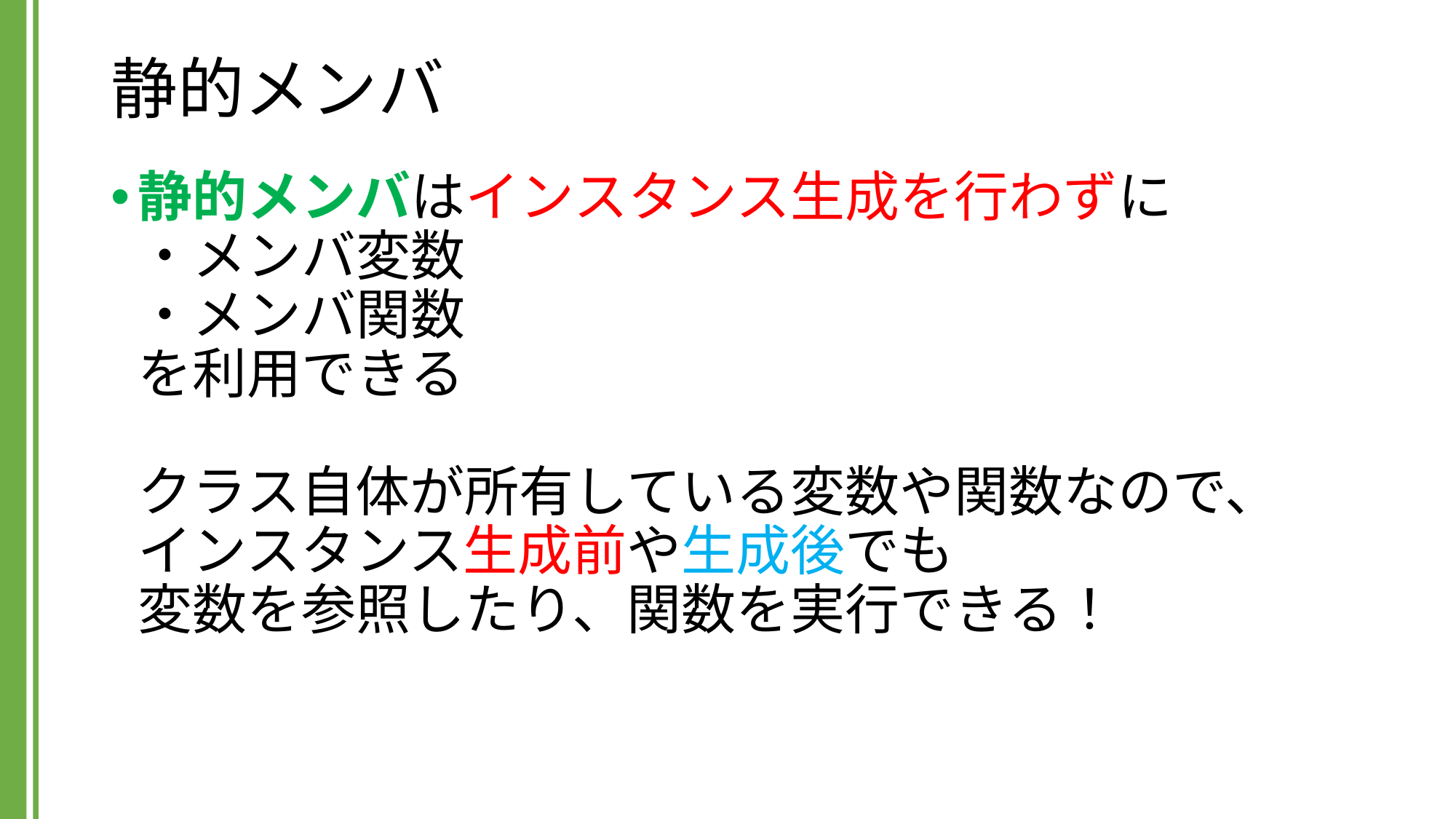

# 静的メンバ
静的メンバはインスタンス生成を行わずに
・メンバ変数
・メンバ関数
を利用できる
クラス自体が所有している変数や関数なので、
インスタンス生成前や生成後でも
変数を参照したり、関数を実行できる！